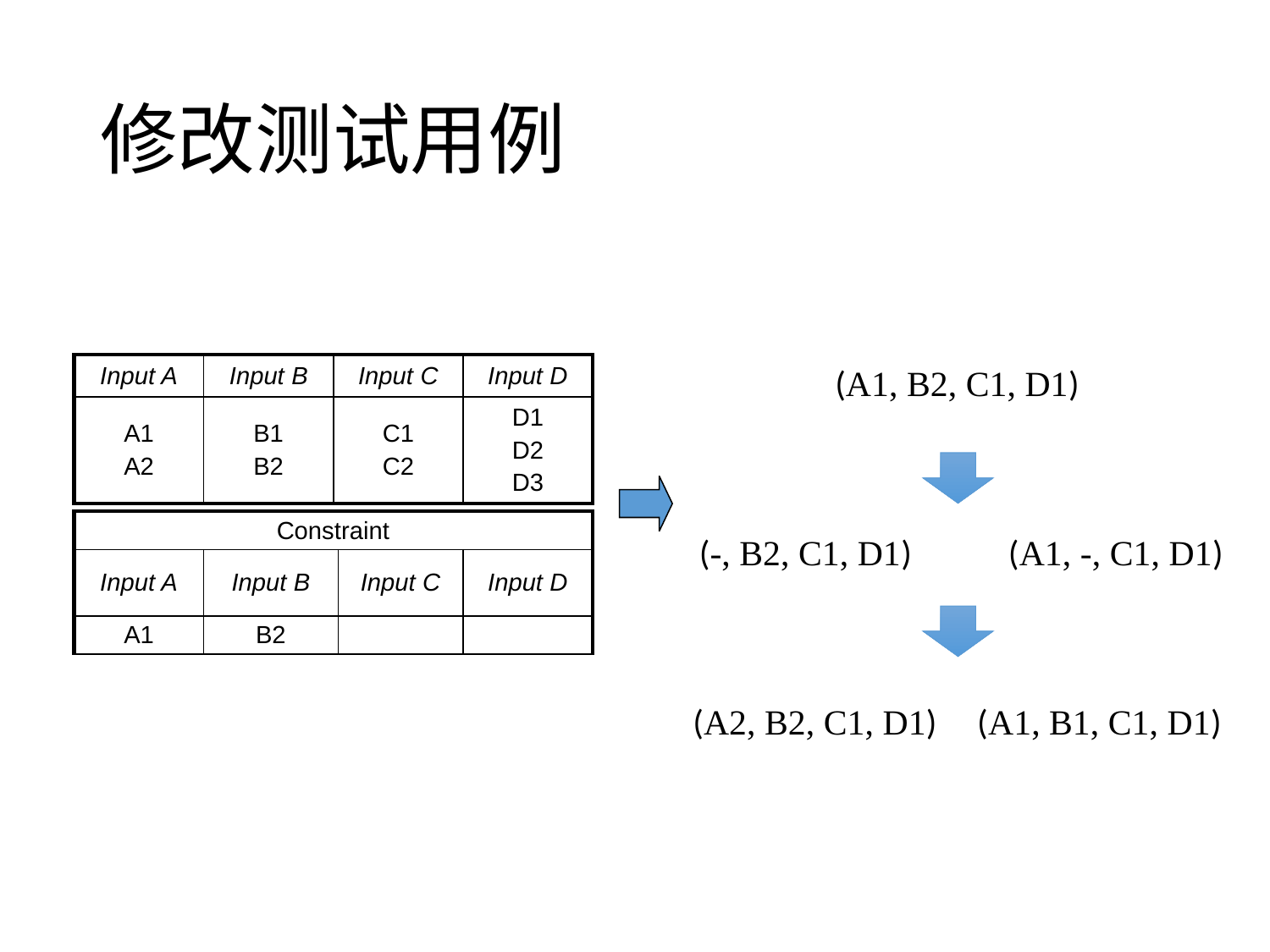

# 修改测试用例
(A1, B2, C1, D1)

 (-, B2, C1, D1)            (A1, -, C1, D1)

(A2, B2, C1, D1)     (A1, B1, C1, D1)
| Input A | Input B | Input C | Input D |
| --- | --- | --- | --- |
| A1 A2 | B1 B2 | C1 C2 | D1 D2 D3 |

| Constraint |  |  |  |
| --- | --- | --- | --- |
| Input A | Input B | Input C | Input D |
| A1 | B2 |  |  |